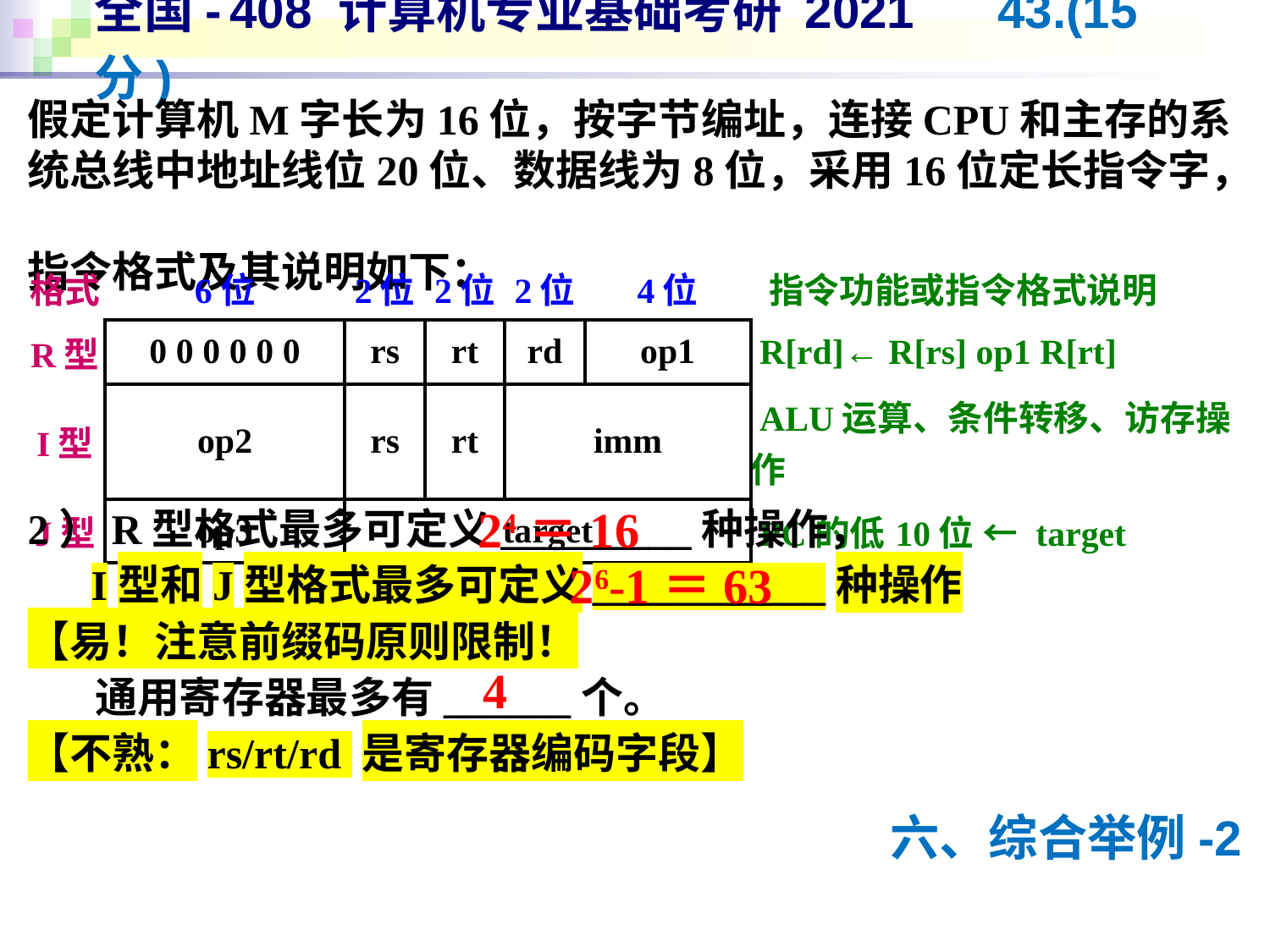

# 全国- 408 计算机专业基础考研 2021      43.(15分)
假定计算机M字长为16位，按字节编址，连接CPU和主存的系统总线中地址线位20位、数据线为8位，采用16位定长指令字，
指令格式及其说明如下：
| 格式 | 6位 | 2位 | 2位 | 2位 | 4位 | 指令功能或指令格式说明 |
| --- | --- | --- | --- | --- | --- | --- |
| R型 | 0 0 0 0 0 0 | rs | rt | rd | op1 | R[rd]← R[rs] op1 R[rt] |
| I型 | op2 | rs | rt | imm |  | ALU运算、条件转移、访存操作 |
| J型 | op3 | target |  |  |  | PC的低10位 ← target |
24＝16
2）R型格式最多可定义_________种操作，
      I型和J型格式最多可定义___________种操作
【易！注意前缀码原则限制！
      通用寄存器最多有______个。
【不熟：rs/rt/rd 是寄存器编码字段】
26-1＝63
4
六、综合举例-2
54